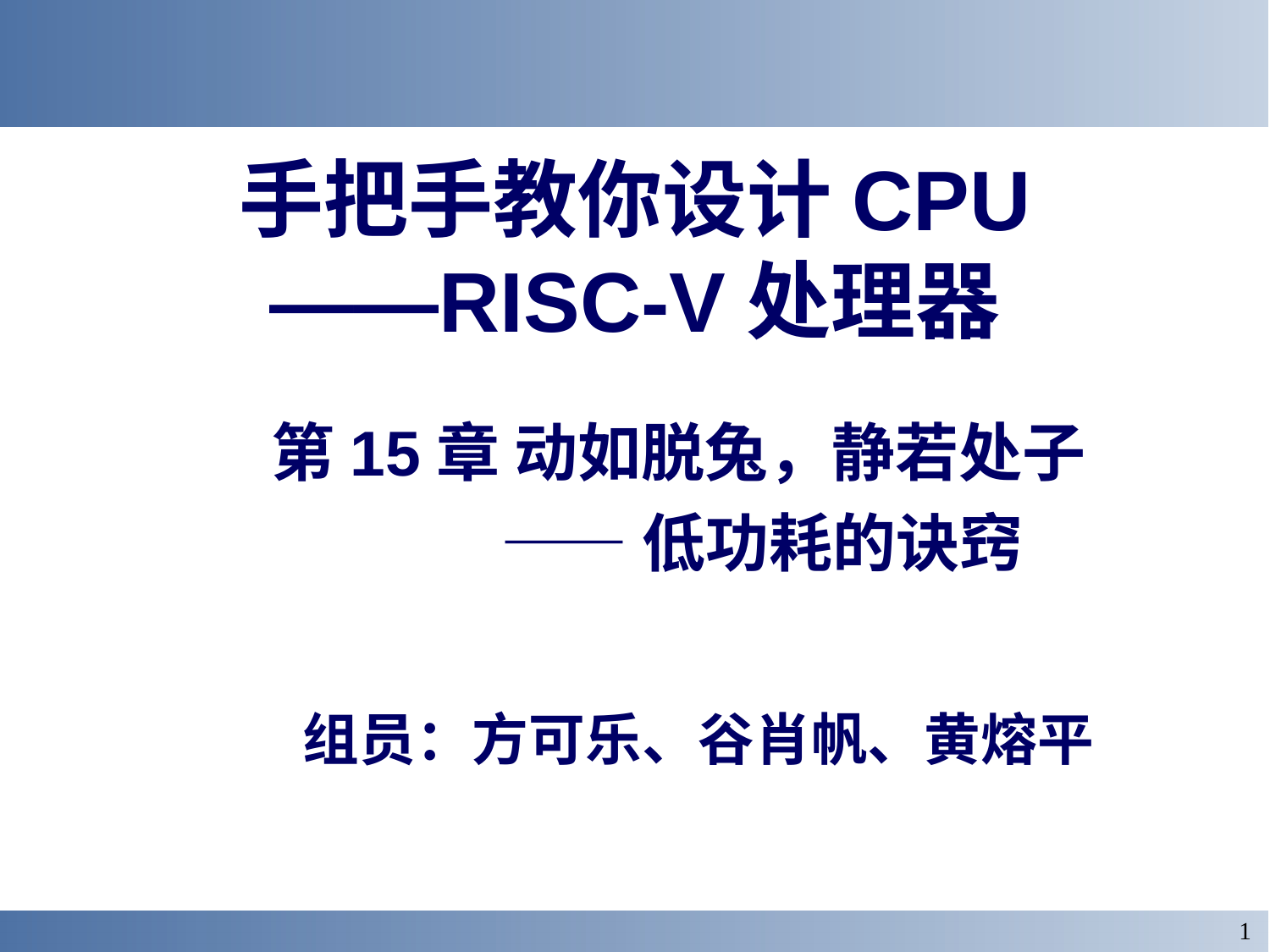

手把手教你设计CPU
——RISC-V处理器
      第15章 动如脱兔，静若处子
		——低功耗的诀窍

	组员：方可乐、谷肖帆、黄熔平